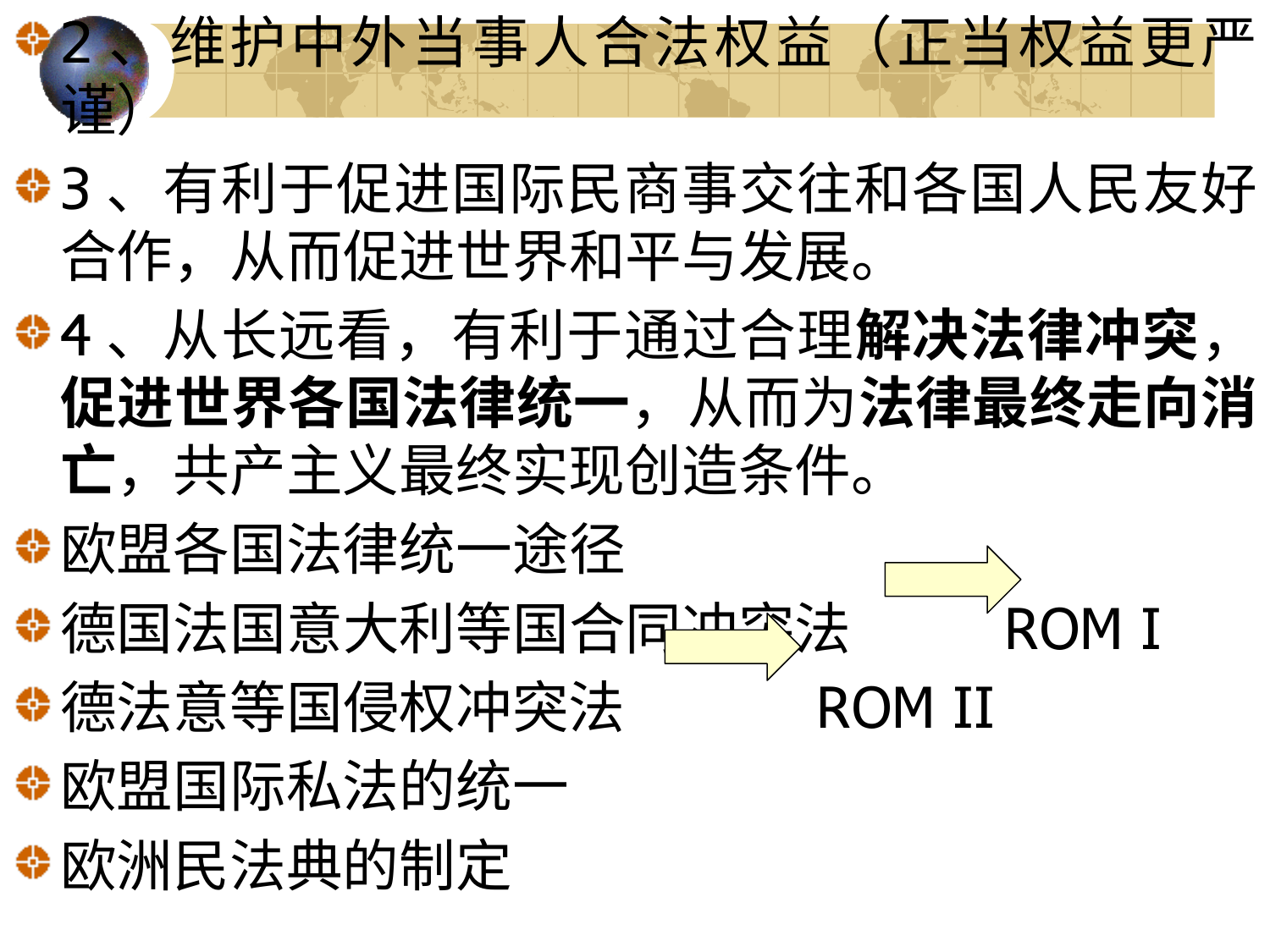

2、维护中外当事人合法权益（正当权益更严谨）
3、有利于促进国际民商事交往和各国人民友好合作，从而促进世界和平与发展。
4、从长远看，有利于通过合理解决法律冲突，促进世界各国法律统一，从而为法律最终走向消亡，共产主义最终实现创造条件。
欧盟各国法律统一途径
德国法国意大利等国合同冲突法           ROM I
德法意等国侵权冲突法              ROM II
欧盟国际私法的统一
欧洲民法典的制定